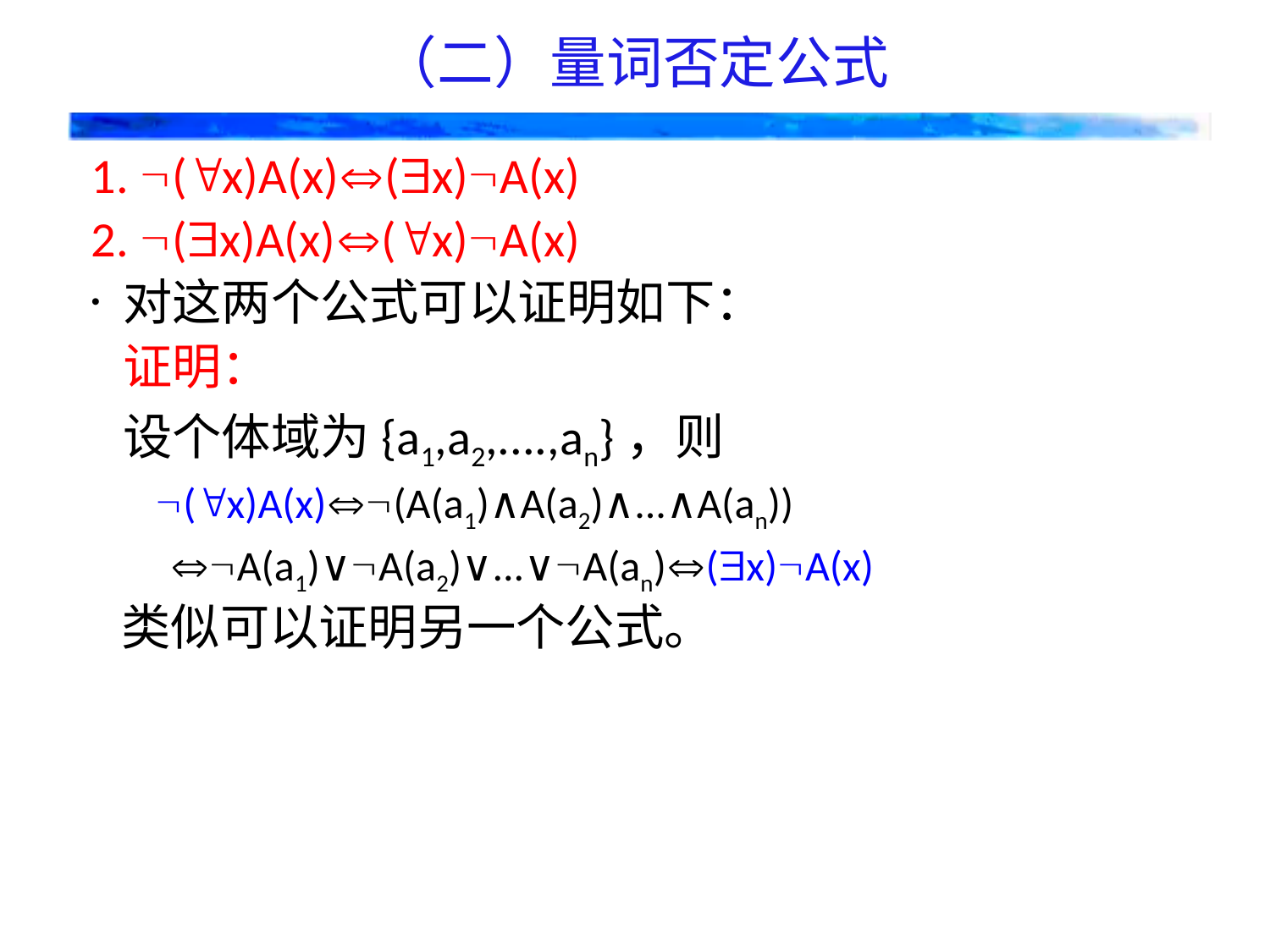

# （二）量词否定公式
1. ¬(∀x)A(x)⇔(∃x)¬A(x)
2. ¬(∃x)A(x)⇔(∀x)¬A(x)
对这两个公式可以证明如下：
证明：
设个体域为{a1,a2,....,an}，则
 ¬(∀x)A(x)⇔¬(A(a1)∧A(a2)∧...∧A(an))
⇔¬A(a1)∨¬A(a2)∨...∨¬A(an)⇔(∃x)¬A(x)
类似可以证明另一个公式。